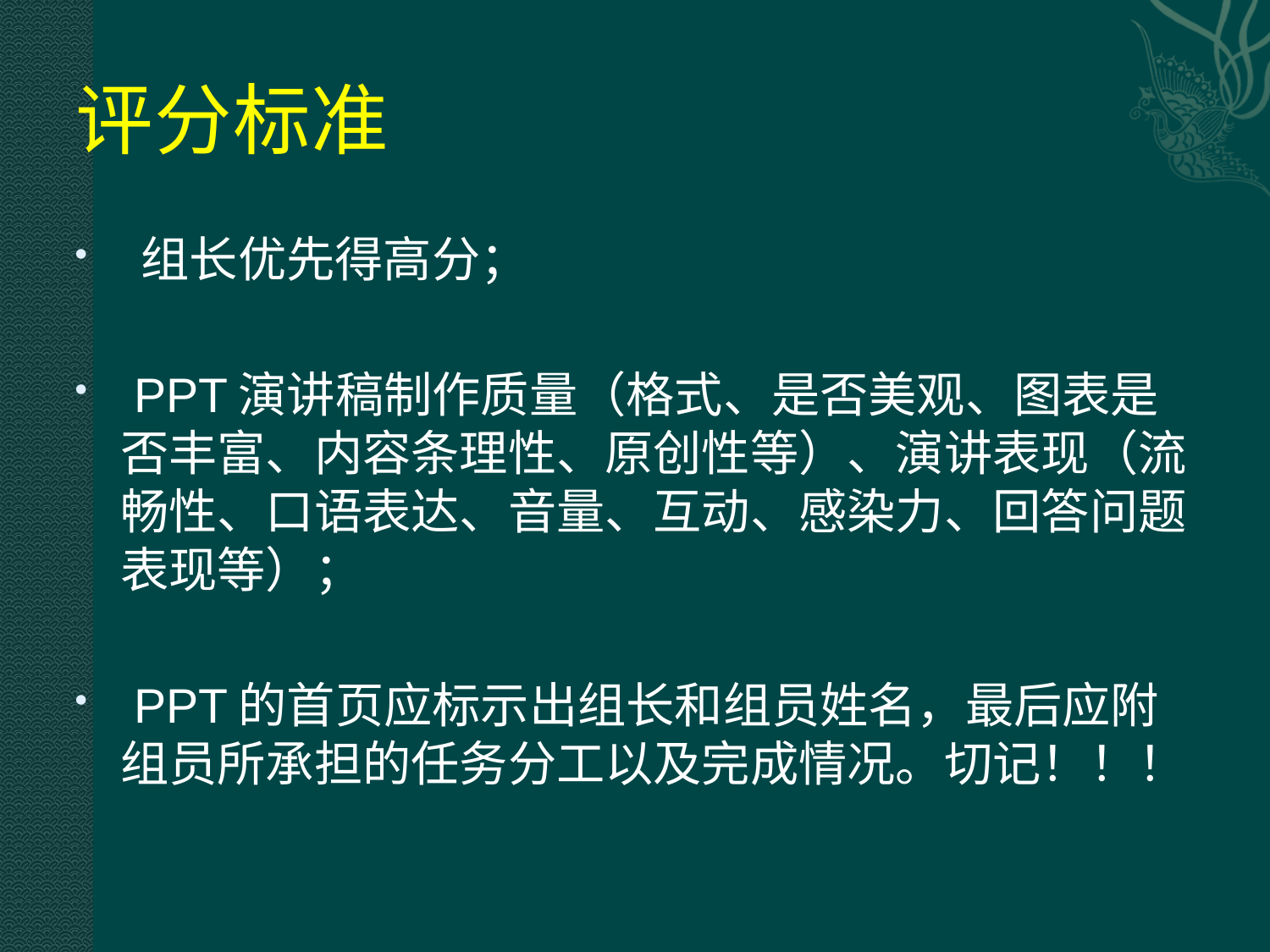

# 评分标准
 组长优先得高分；

 PPT演讲稿制作质量（格式、是否美观、图表是否丰富、内容条理性、原创性等）、演讲表现（流畅性、口语表达、音量、互动、感染力、回答问题表现等）；

 PPT的首页应标示出组长和组员姓名，最后应附组员所承担的任务分工以及完成情况。切记！！！